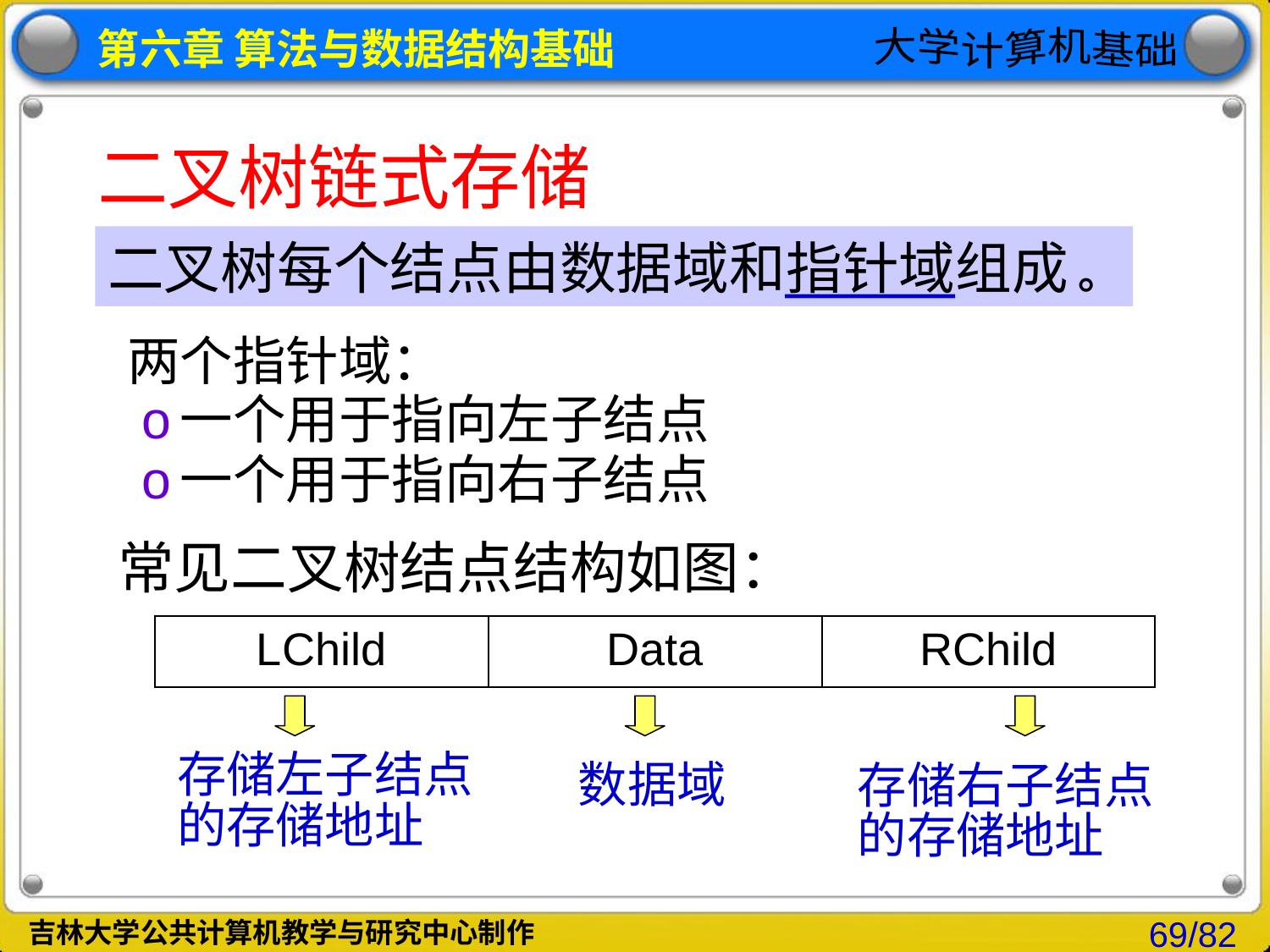

# 二叉树链式存储
二叉树每个结点由数据域和指针域组成 。

两个指针域：
 o 一个用于指向左子结点
 o 一个用于指向右子结点
常见二叉树结点结构如图：
| LChild | Data | RChild |
| --- | --- | --- |

存储左子结点的存储地址
数据域
存储右子结点的存储地址
69/82